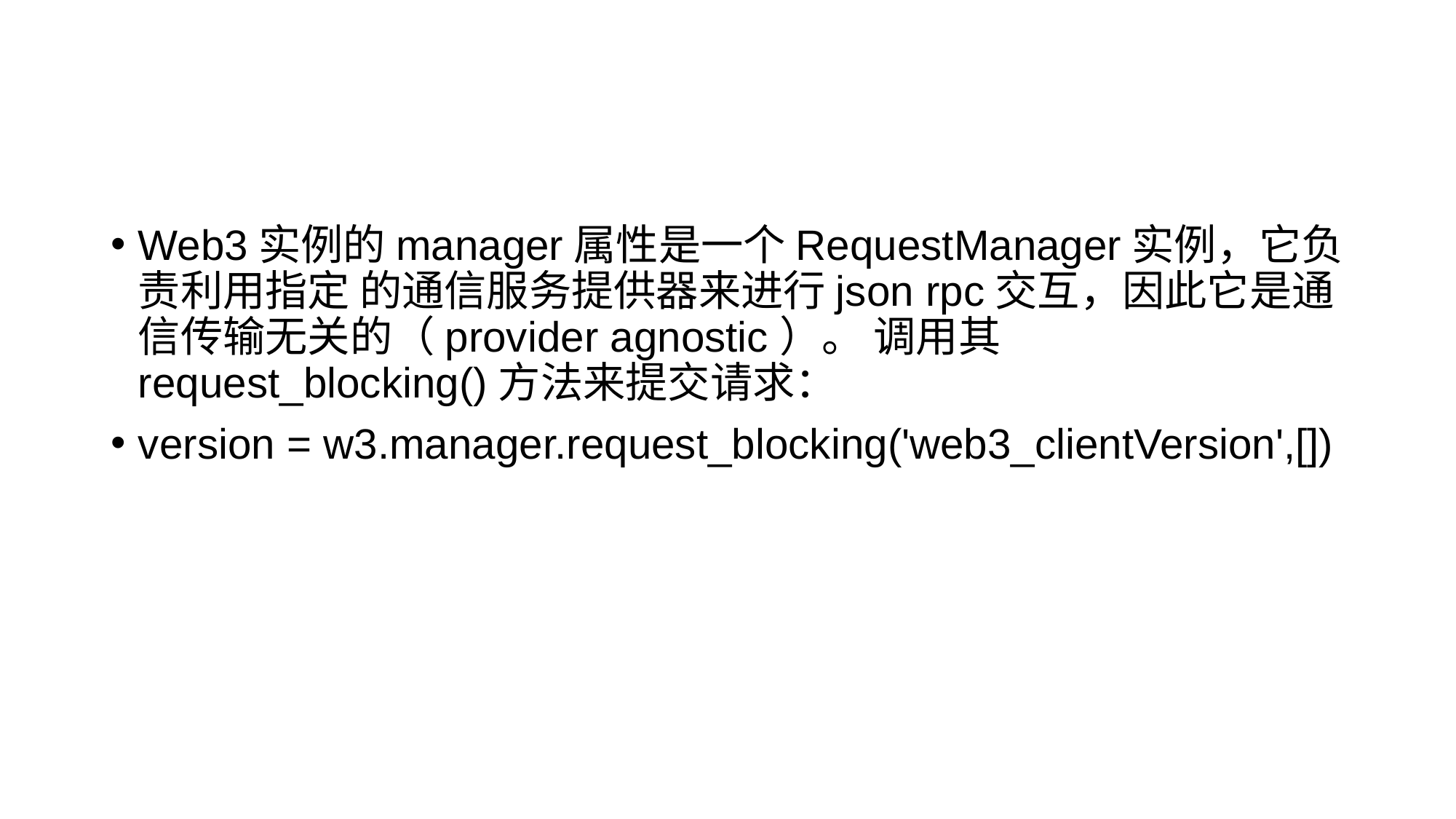

#
Web3实例的manager属性是一个RequestManager实例，它负责利用指定 的通信服务提供器来进行json rpc交互，因此它是通信传输无关的（provider agnostic）。 调用其request_blocking()方法来提交请求：
version = w3.manager.request_blocking('web3_clientVersion',[])